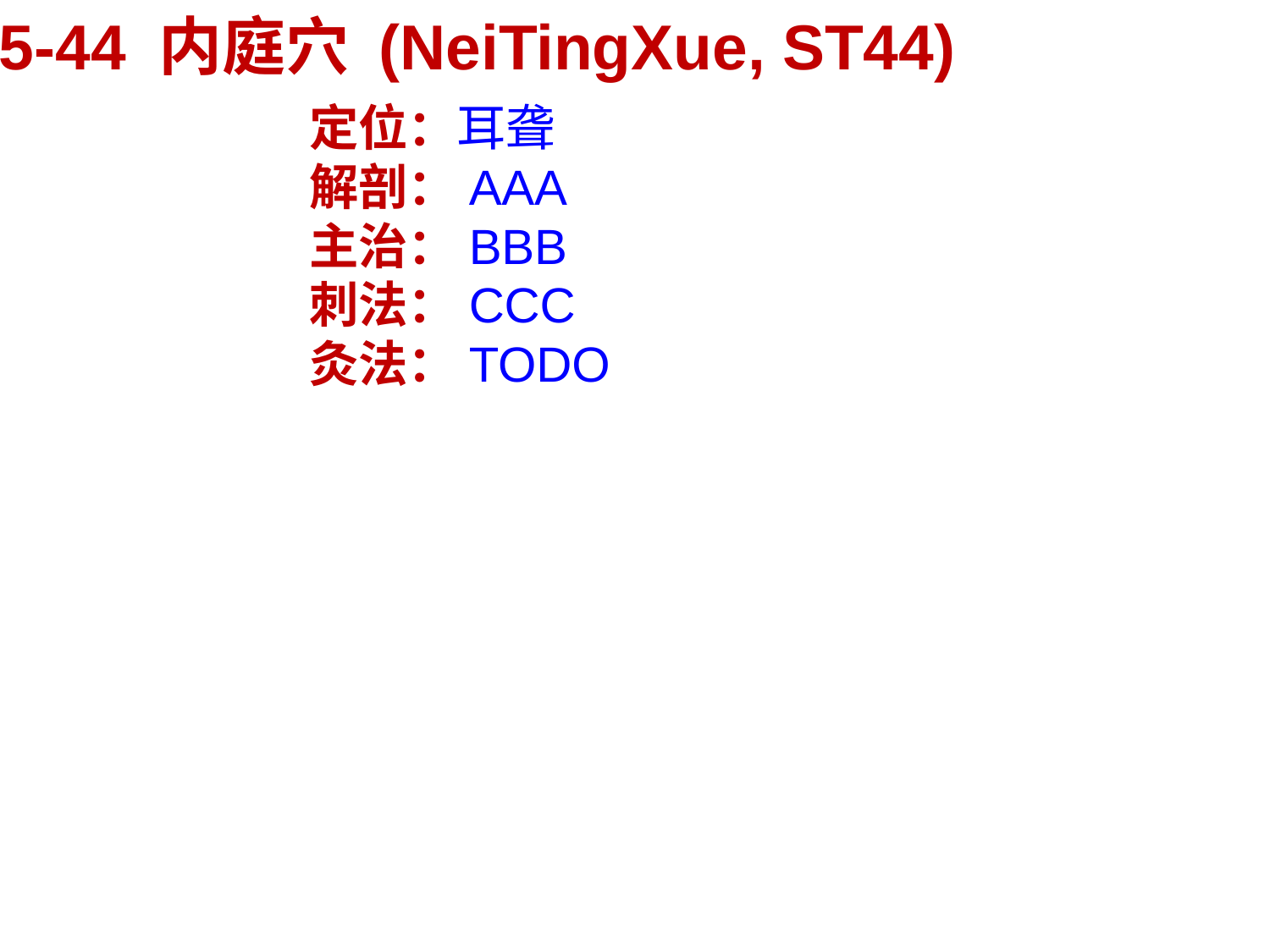

45-44 内庭穴 (NeiTingXue, ST44)
定位：耳聋
解剖：AAA
主治：BBB
刺法：CCC
灸法：TODO